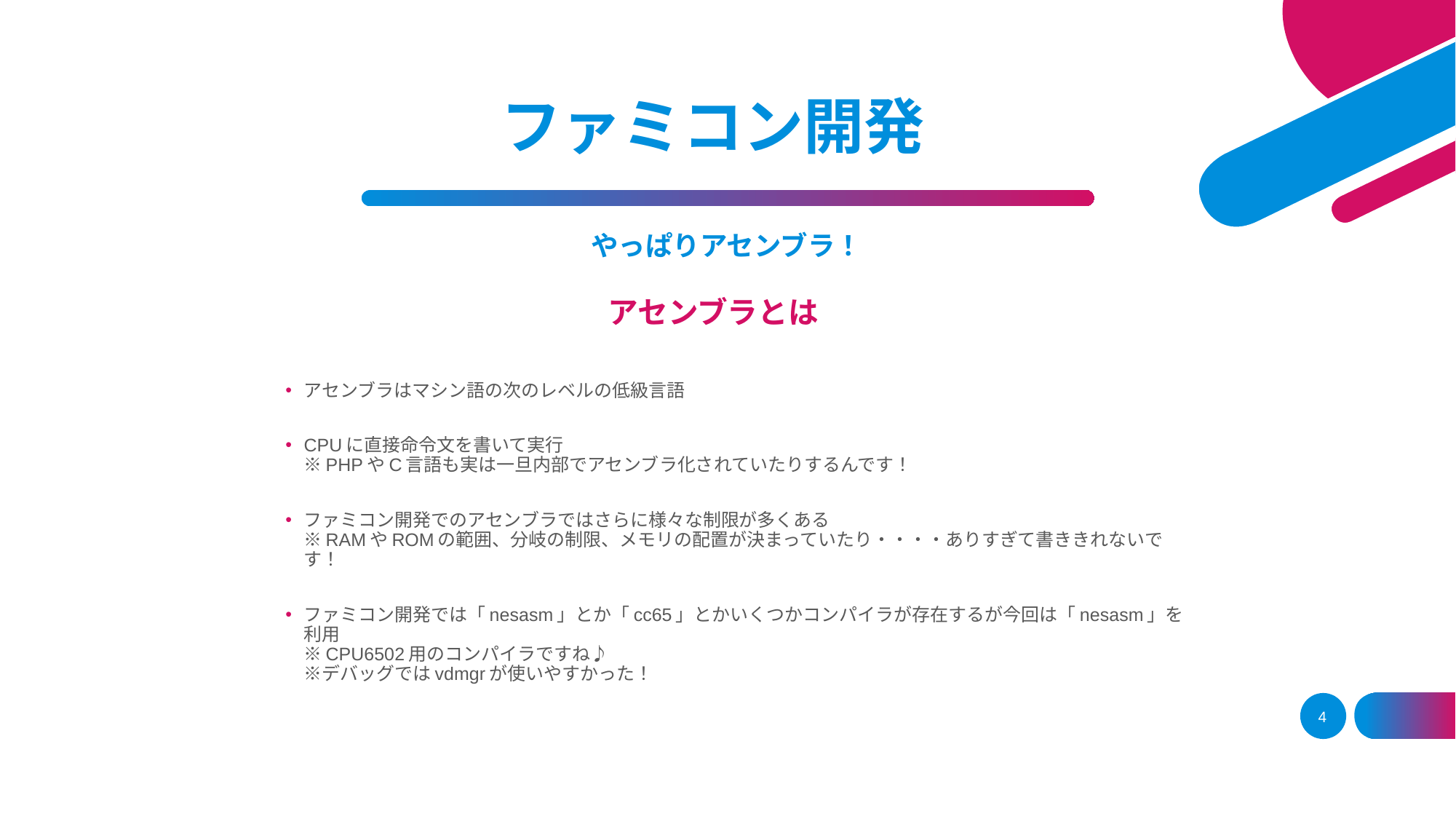

ファミコン開発
やっぱりアセンブラ！
アセンブラとは

アセンブラはマシン語の次のレベルの低級言語

CPUに直接命令文を書いて実行
※PHPやC言語も実は一旦内部でアセンブラ化されていたりするんです！

ファミコン開発でのアセンブラではさらに様々な制限が多くある
※RAMやROMの範囲、分岐の制限、メモリの配置が決まっていたり・・・・ありすぎて書ききれないです！

ファミコン開発では「nesasm」とか「cc65」とかいくつかコンパイラが存在するが今回は「nesasm」を利用
※CPU6502用のコンパイラですね♪
※デバッグではvdmgrが使いやすかった！

4